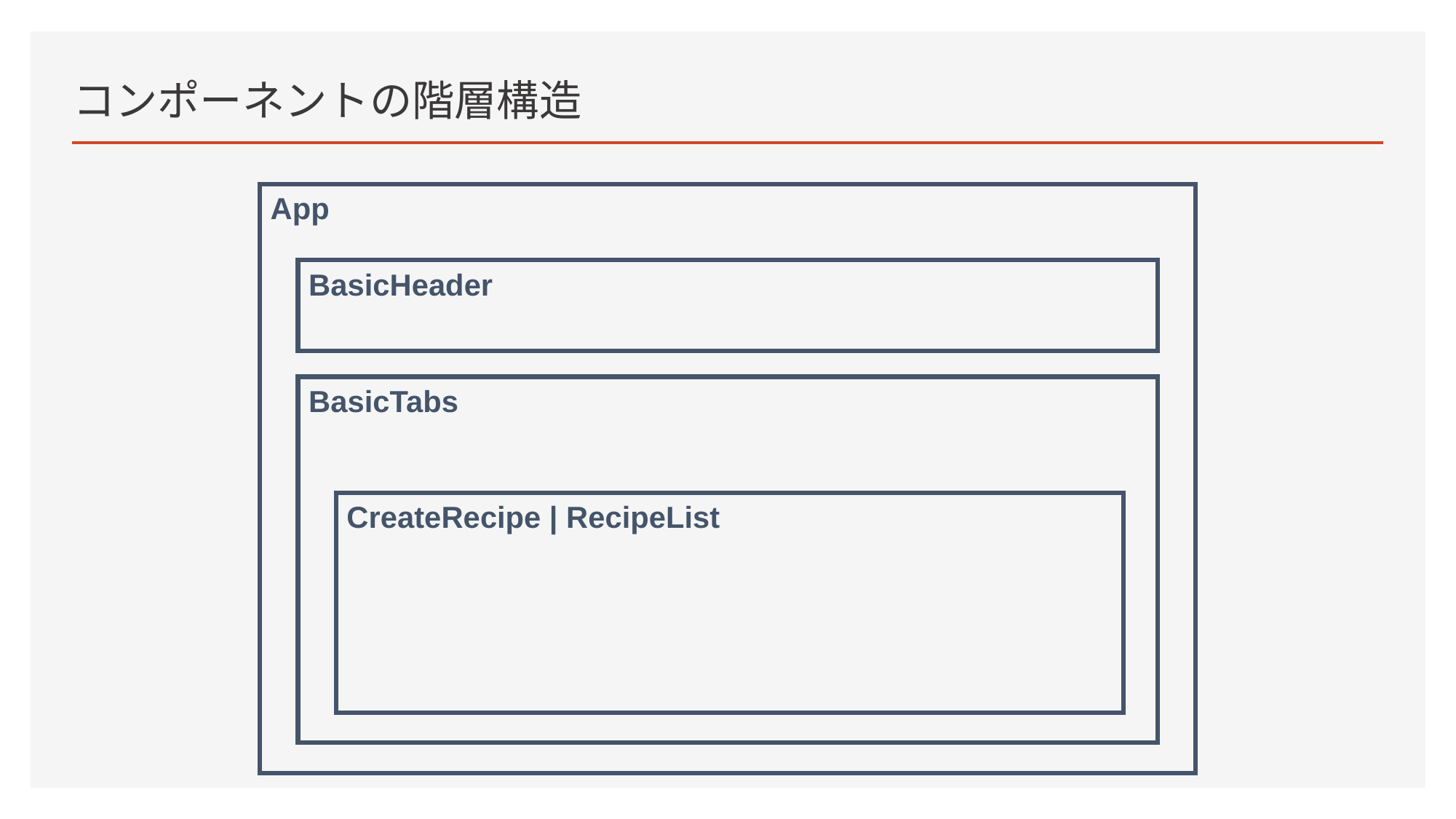

# コンポーネントの階層構造
App
BasicHeader
BasicTabs
CreateRecipe | RecipeList